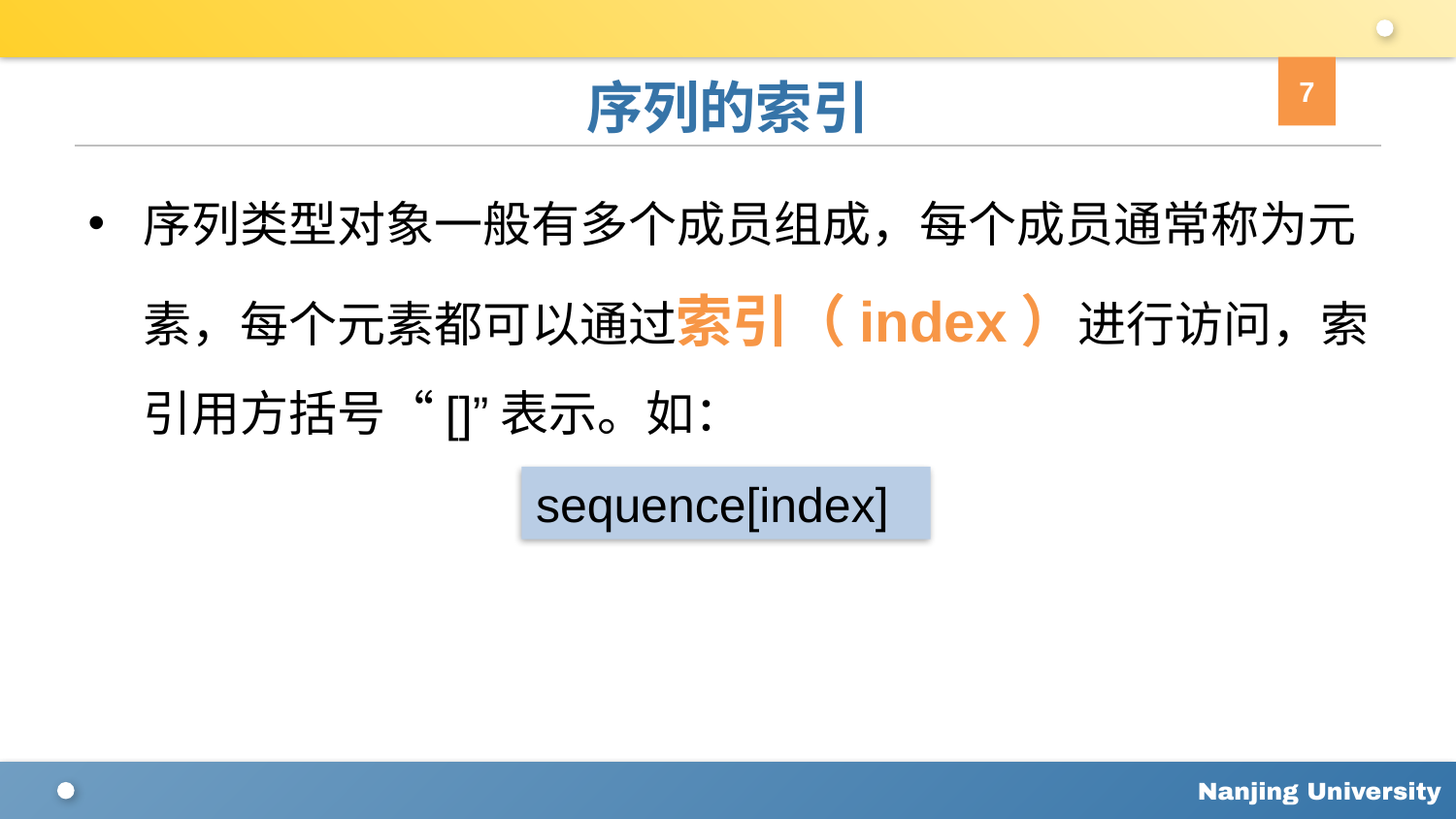

7
# 序列的索引
序列类型对象一般有多个成员组成，每个成员通常称为元素，每个元素都可以通过索引（index）进行访问，索引用方括号“[]”表示。如：

sequence[index]